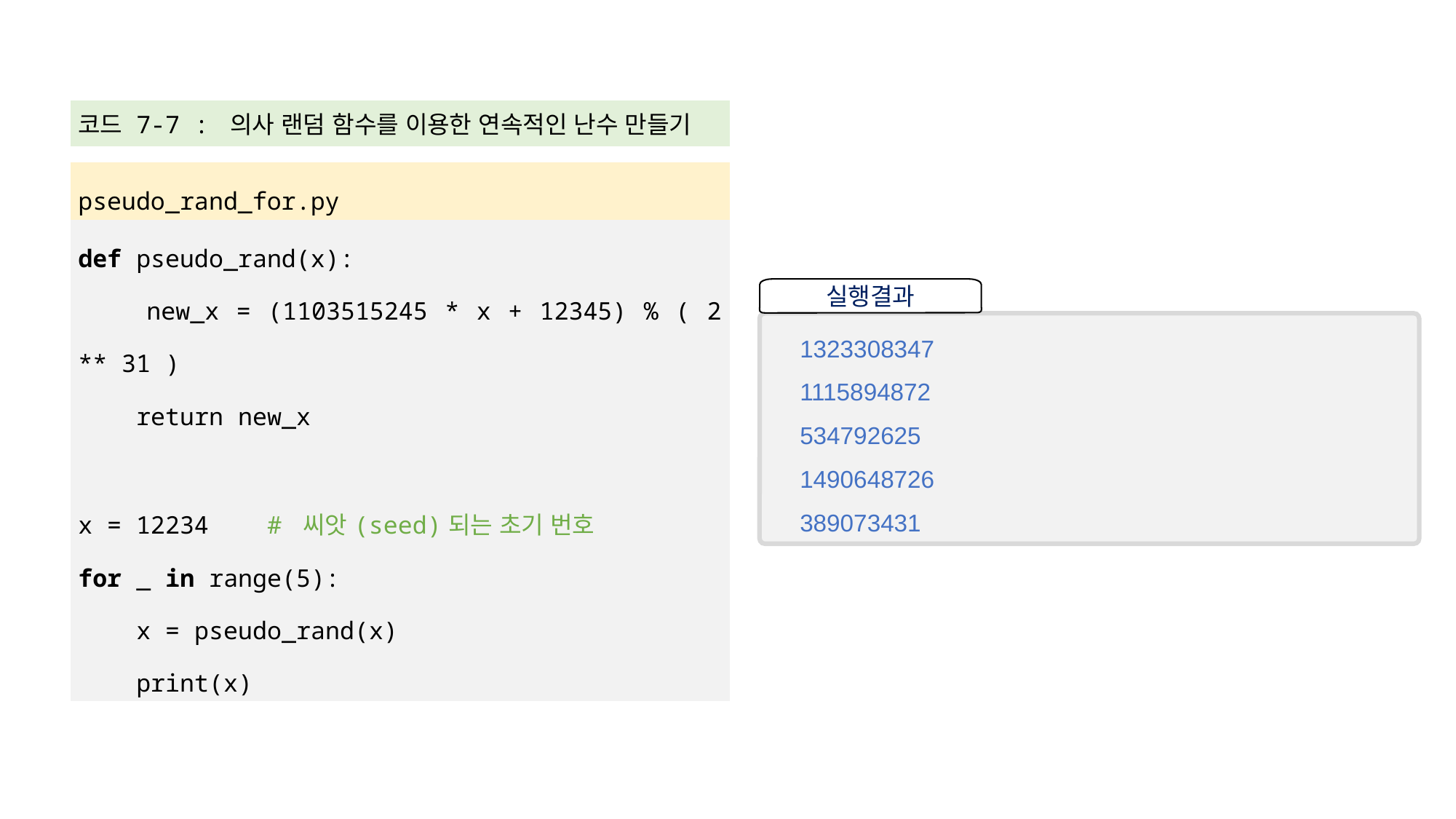

| 코드 7-7 : 의사 랜덤 함수를 이용한 연속적인 난수 만들기 |
| --- |
|  |
| pseudo\_rand\_for.py |
| def pseudo\_rand(x): new\_x = (1103515245 \* x + 12345) % ( 2 \*\* 31 ) return new\_x x = 12234 # 씨앗(seed)되는 초기 번호 for \_ in range(5): x = pseudo\_rand(x) print(x) |
실행결과

1323308347
1115894872
534792625
1490648726
389073431